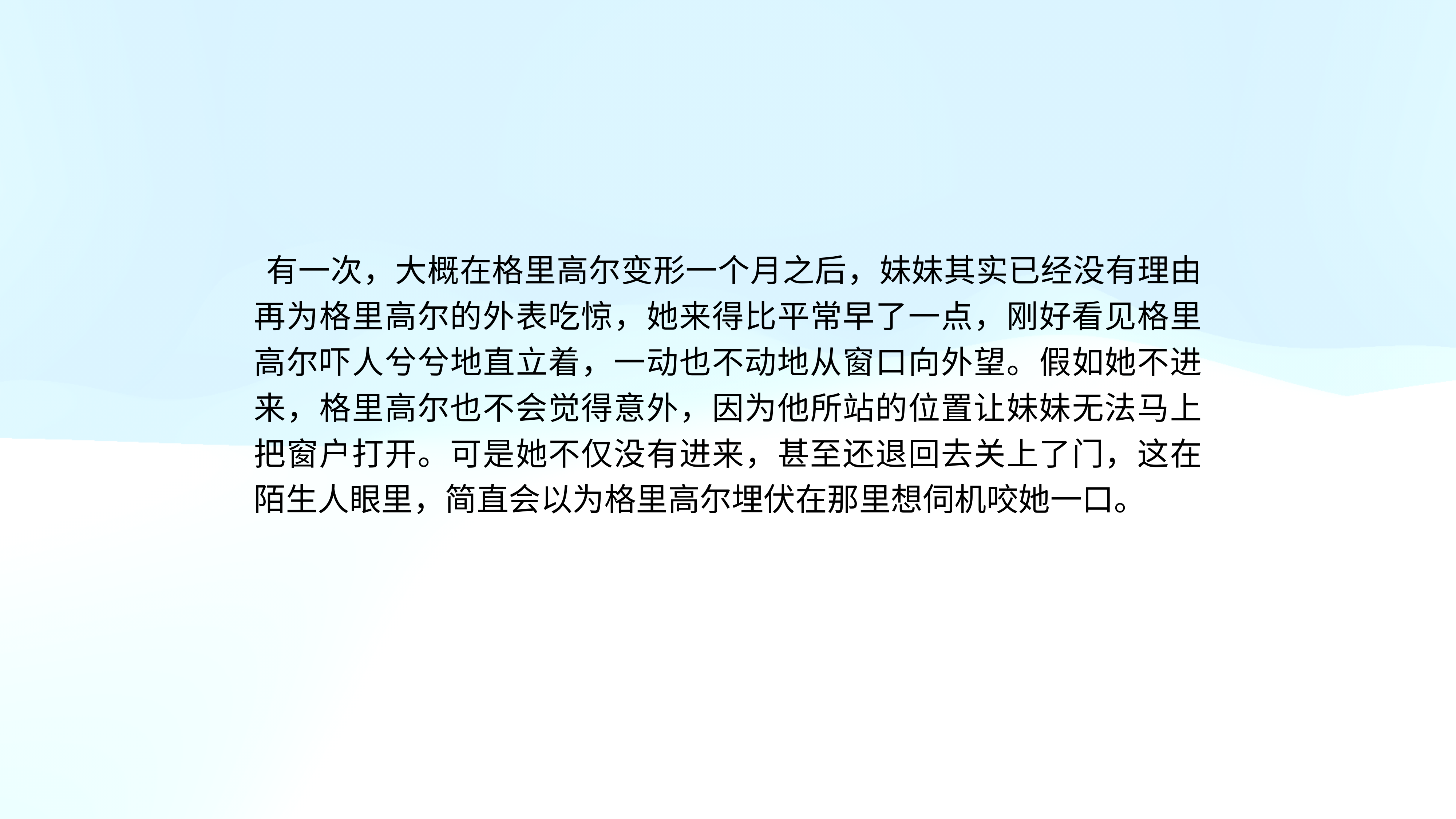

有一次，大概在格里高尔变形一个月之后，妹妹其实已经没有理由再为格里高尔的外表吃惊，她来得比平常早了一点，刚好看见格里高尔吓人兮兮地直立着，一动也不动地从窗口向外望。假如她不进来，格里高尔也不会觉得意外，因为他所站的位置让妹妹无法马上把窗户打开。可是她不仅没有进来，甚至还退回去关上了门，这在陌生人眼里，简直会以为格里高尔埋伏在那里想伺机咬她一口。